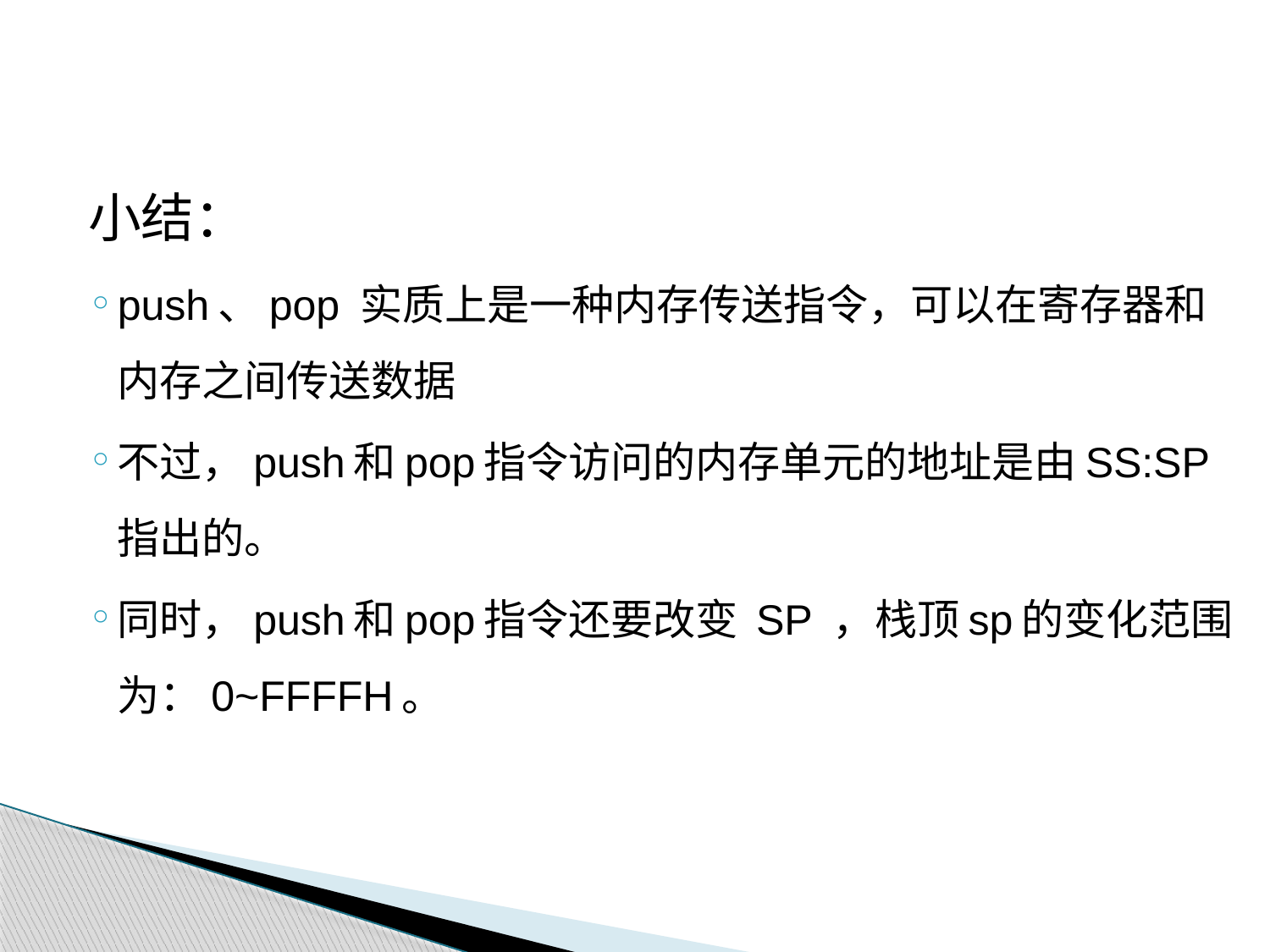

小结：
push、pop 实质上是一种内存传送指令，可以在寄存器和内存之间传送数据
不过，push和pop指令访问的内存单元的地址是由SS:SP指出的。
同时，push和pop指令还要改变 SP ，栈顶sp的变化范围为：0~FFFFH。